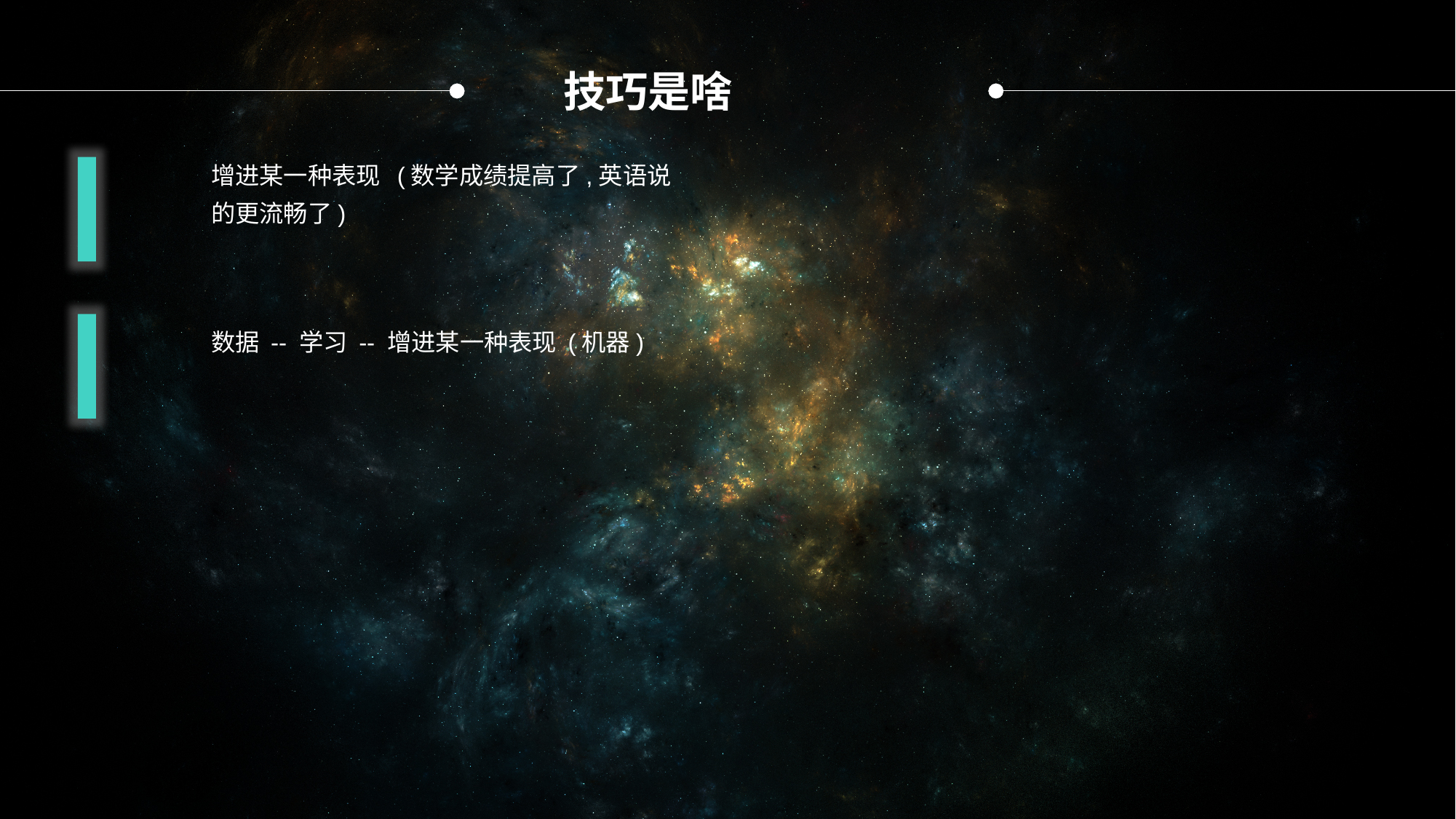

技巧是啥
增进某一种表现  (数学成绩提高了,英语说的更流畅了)

数据 -- 学习 -- 增进某一种表现 (机器)